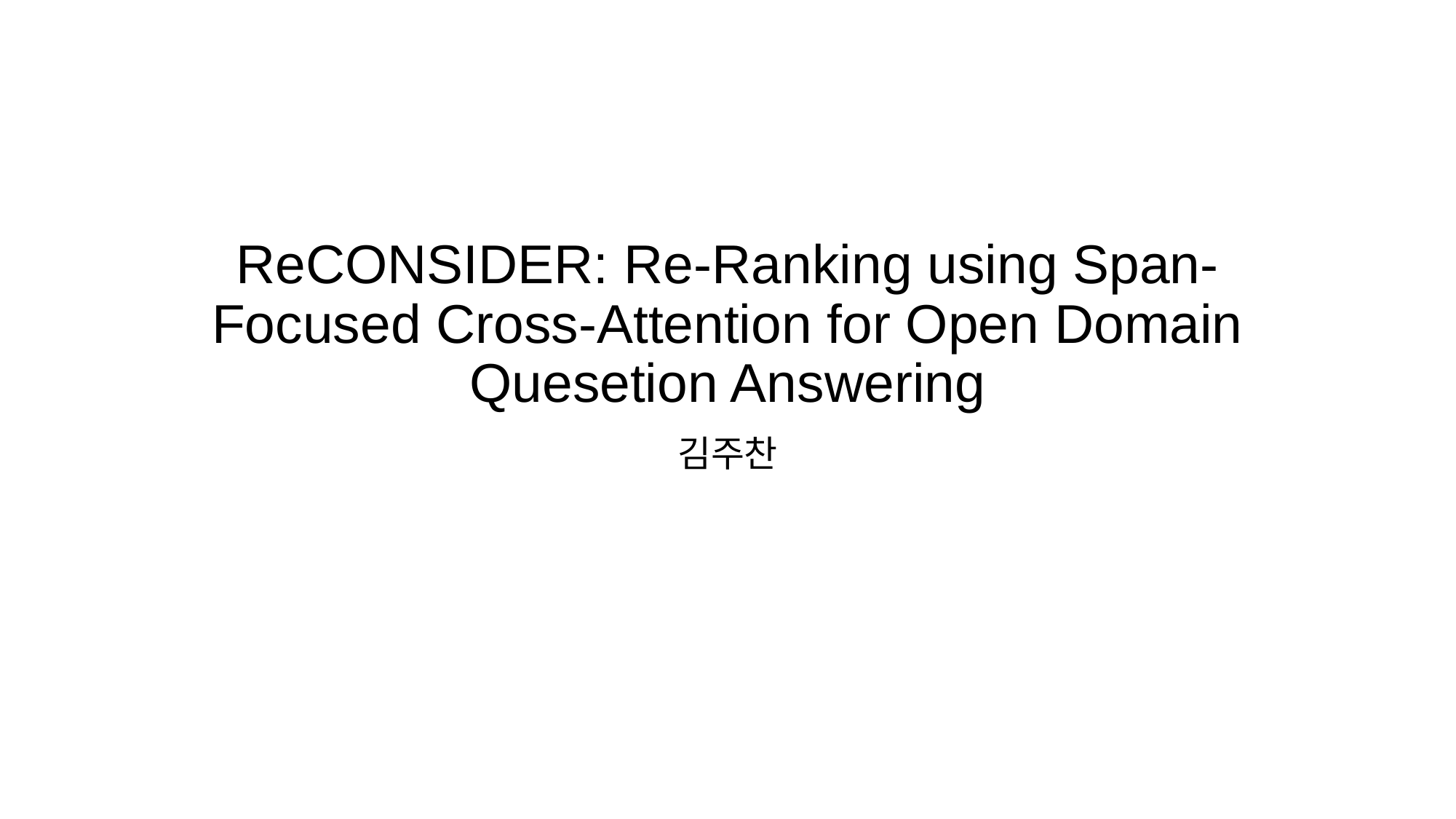

# ReCONSIDER: Re-Ranking using Span-Focused Cross-Attention for Open Domain Quesetion Answering
김주찬